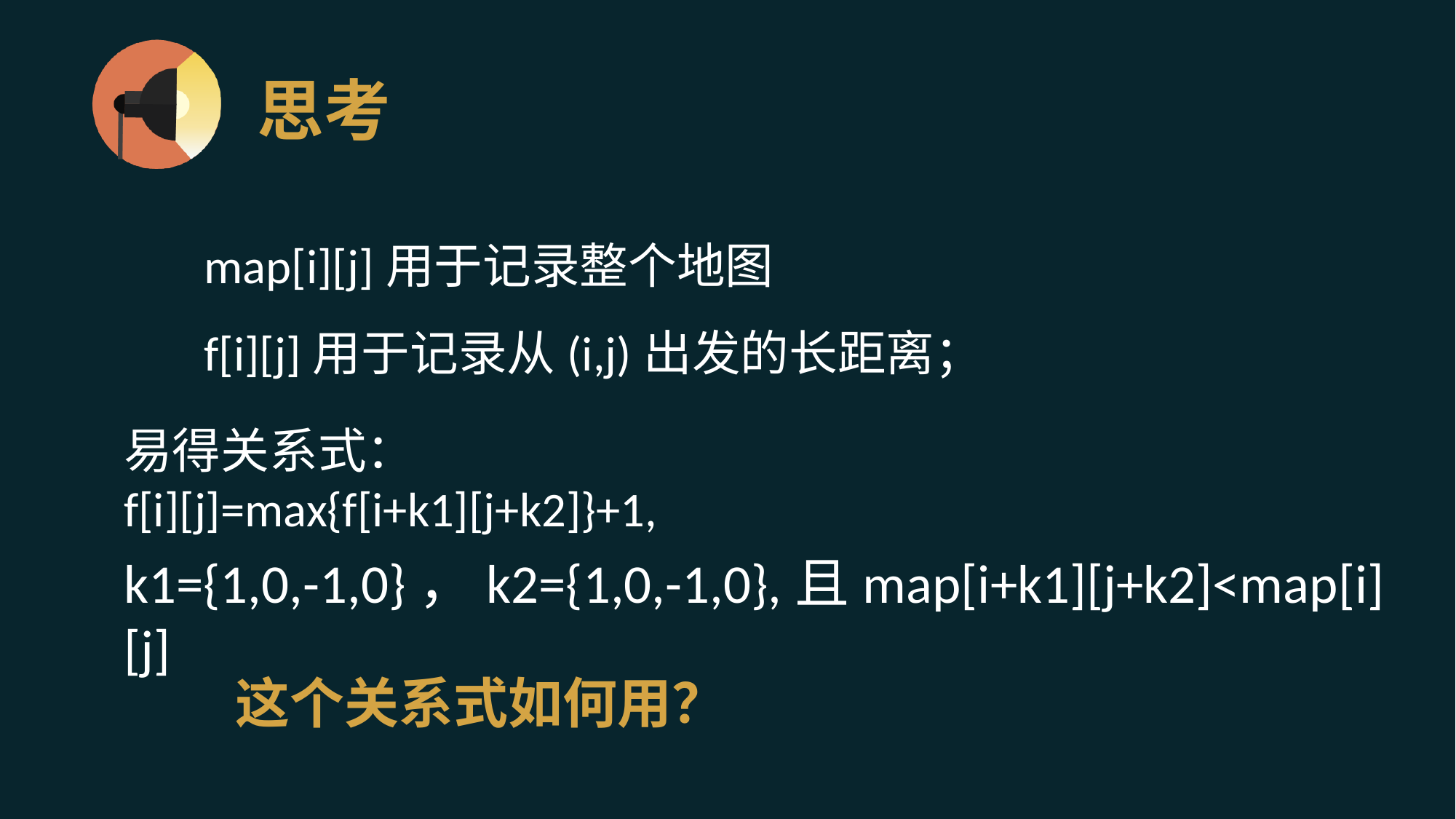

# 思考
map[i][j]用于记录整个地图
f[i][j]用于记录从(i,j)出发的长距离；
易得关系式：
f[i][j]=max{f[i+k1][j+k2]}+1,
k1={1,0,-1,0}，k2={1,0,-1,0},且map[i+k1][j+k2]<map[i][j]
这个关系式如何用？